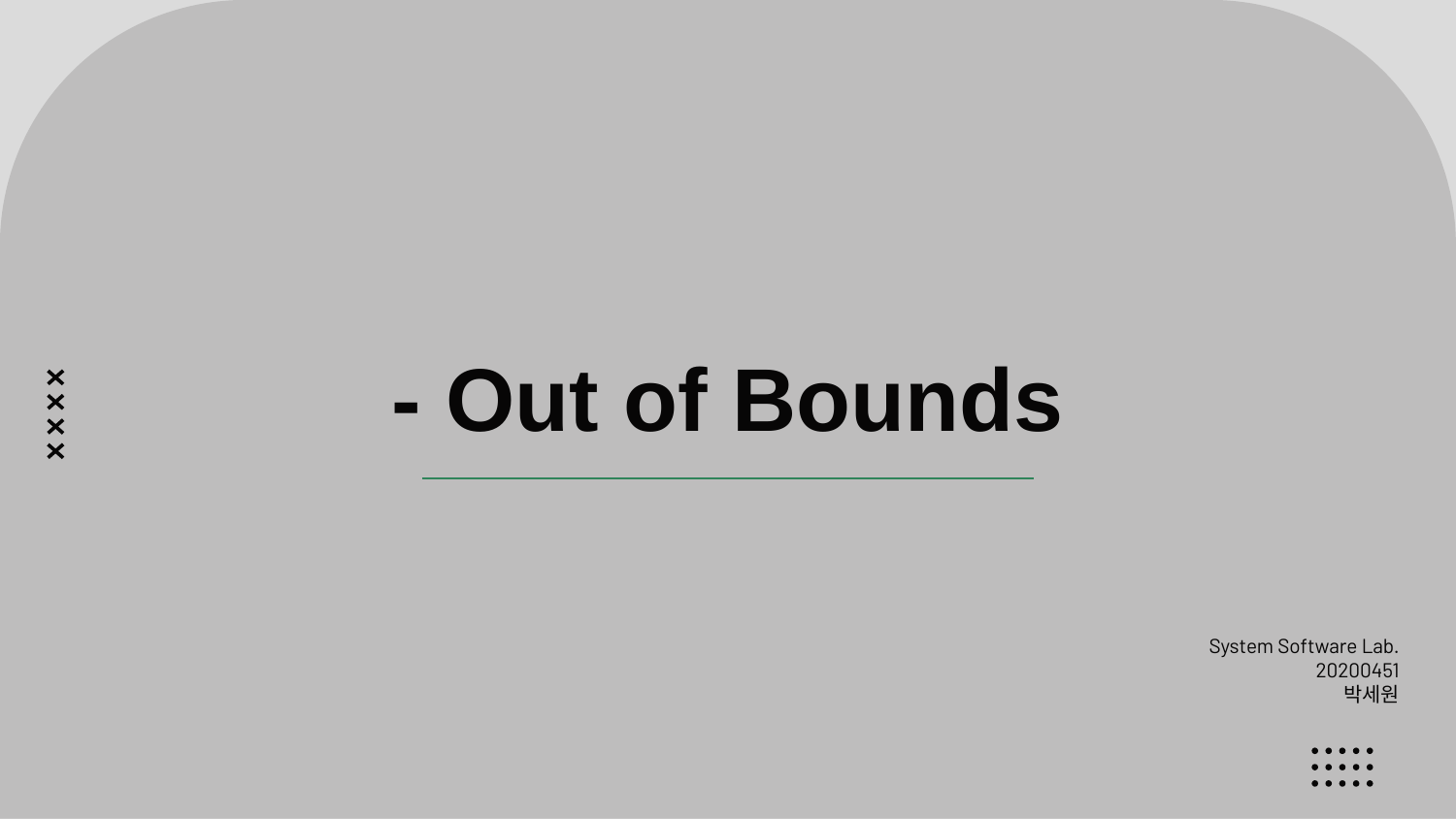

# - Out of Bounds
System Software Lab.
20200451
박세원